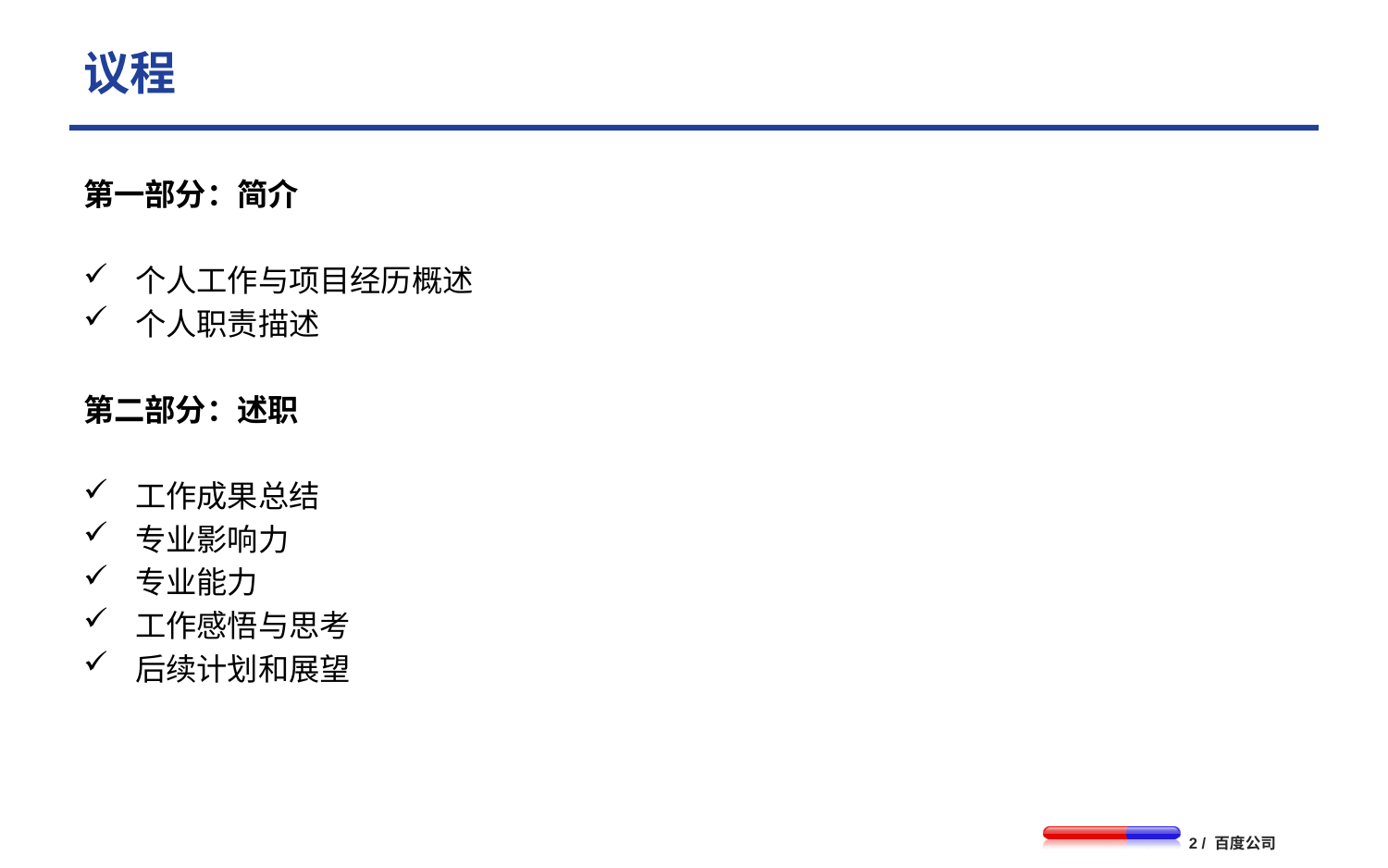

# 议程

第一部分：简介

个人工作与项目经历概述
个人职责描述

第二部分：述职

工作成果总结
专业影响力
专业能力
工作感悟与思考
后续计划和展望